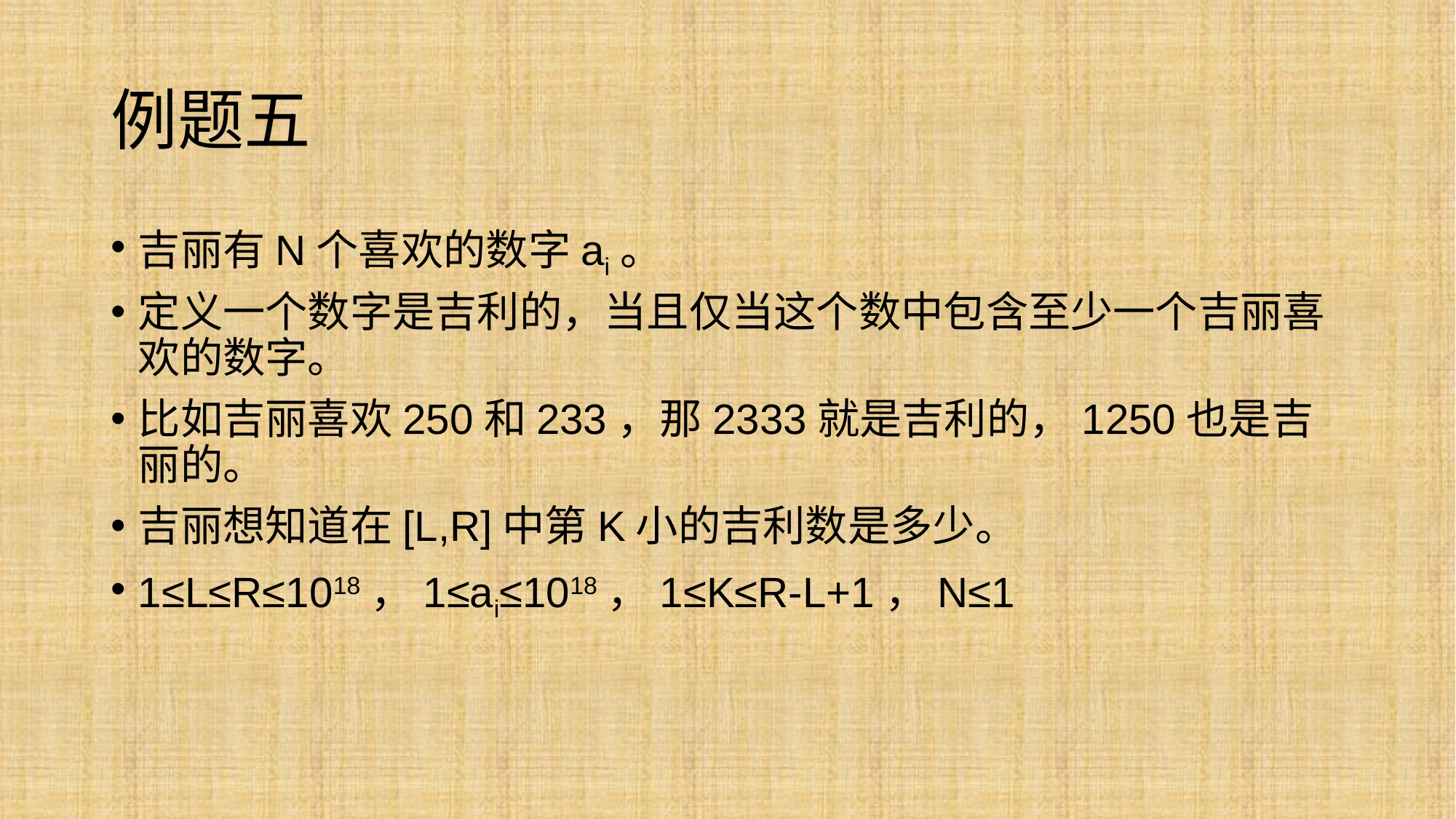

# 例题五
吉丽有N个喜欢的数字ai。
定义一个数字是吉利的，当且仅当这个数中包含至少一个吉丽喜欢的数字。
比如吉丽喜欢250和233，那2333就是吉利的，1250也是吉丽的。
吉丽想知道在[L,R]中第K小的吉利数是多少。
1≤L≤R≤1018，1≤ai≤1018，1≤K≤R-L+1，N≤1